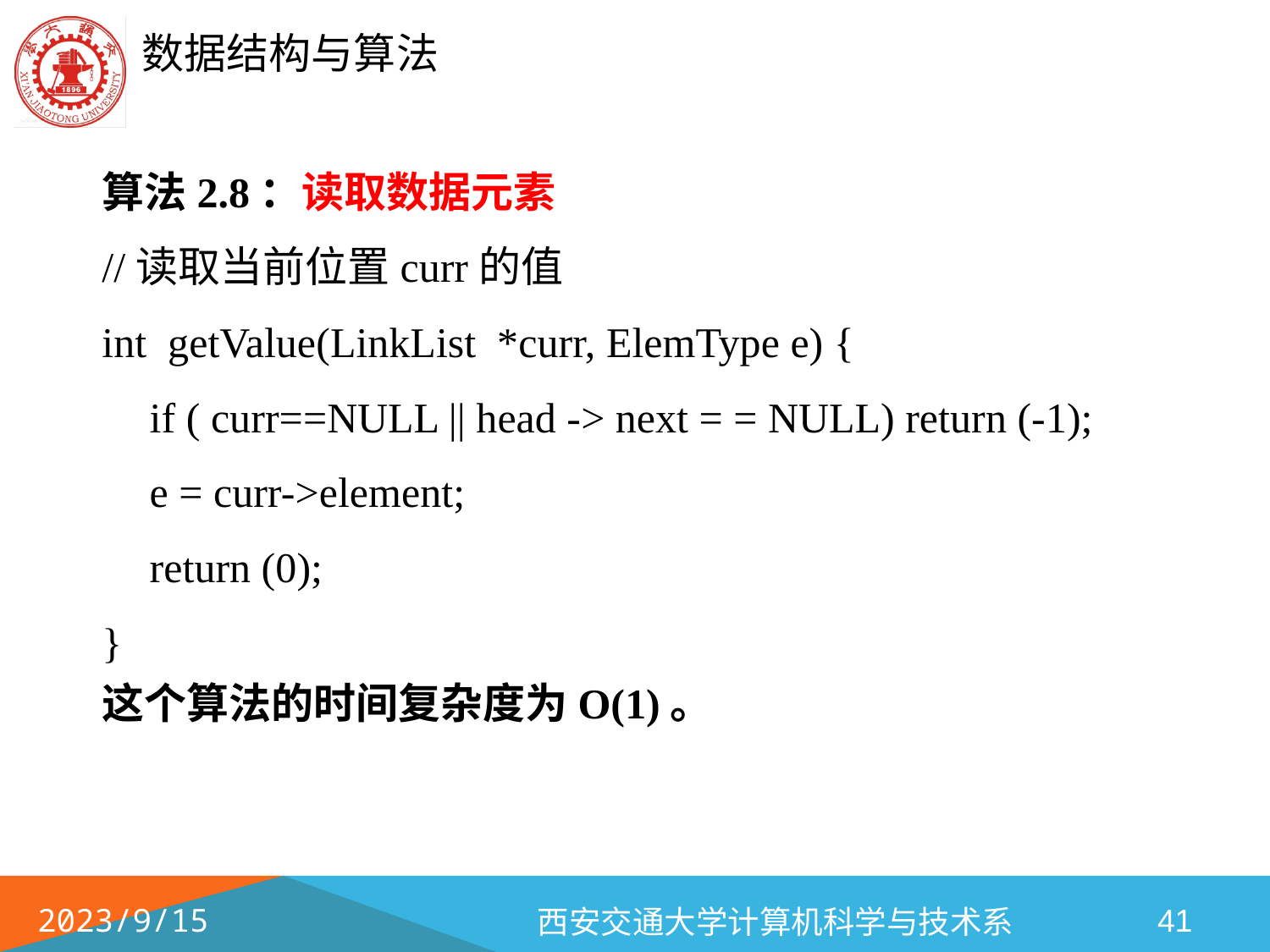

算法2.8：读取数据元素
//读取当前位置curr的值
int  getValue(LinkList  *curr, ElemType e) {
	if ( curr==NULL || head -> next = = NULL) return (-1);
	e = curr->element;
	return (0);
}
这个算法的时间复杂度为O(1)。